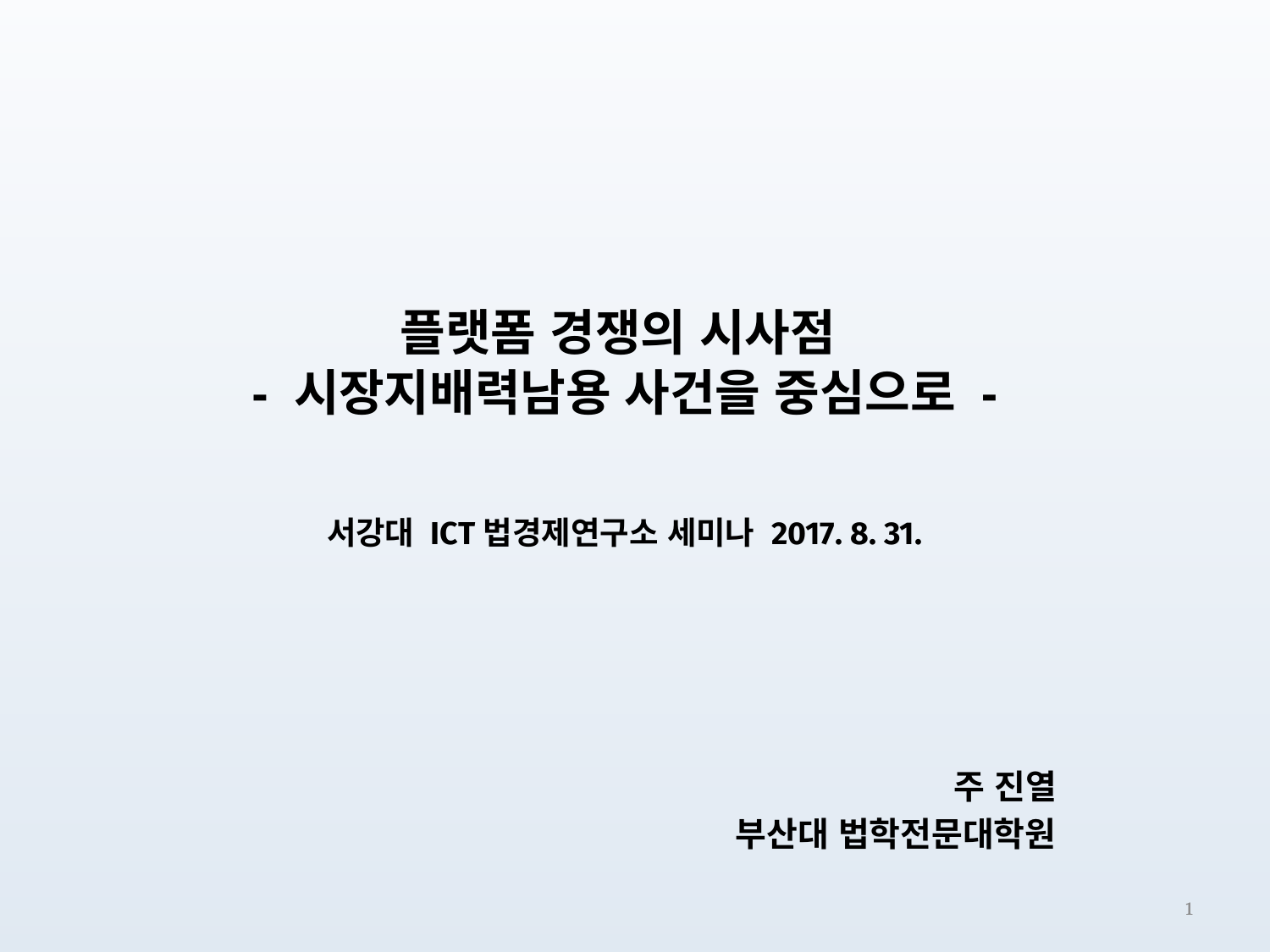

# 플랫폼 경쟁의 시사점 - 시장지배력남용 사건을 중심으로 - 서강대 ICT법경제연구소 세미나 2017. 8. 31.

주 진열
부산대 법학전문대학원

1